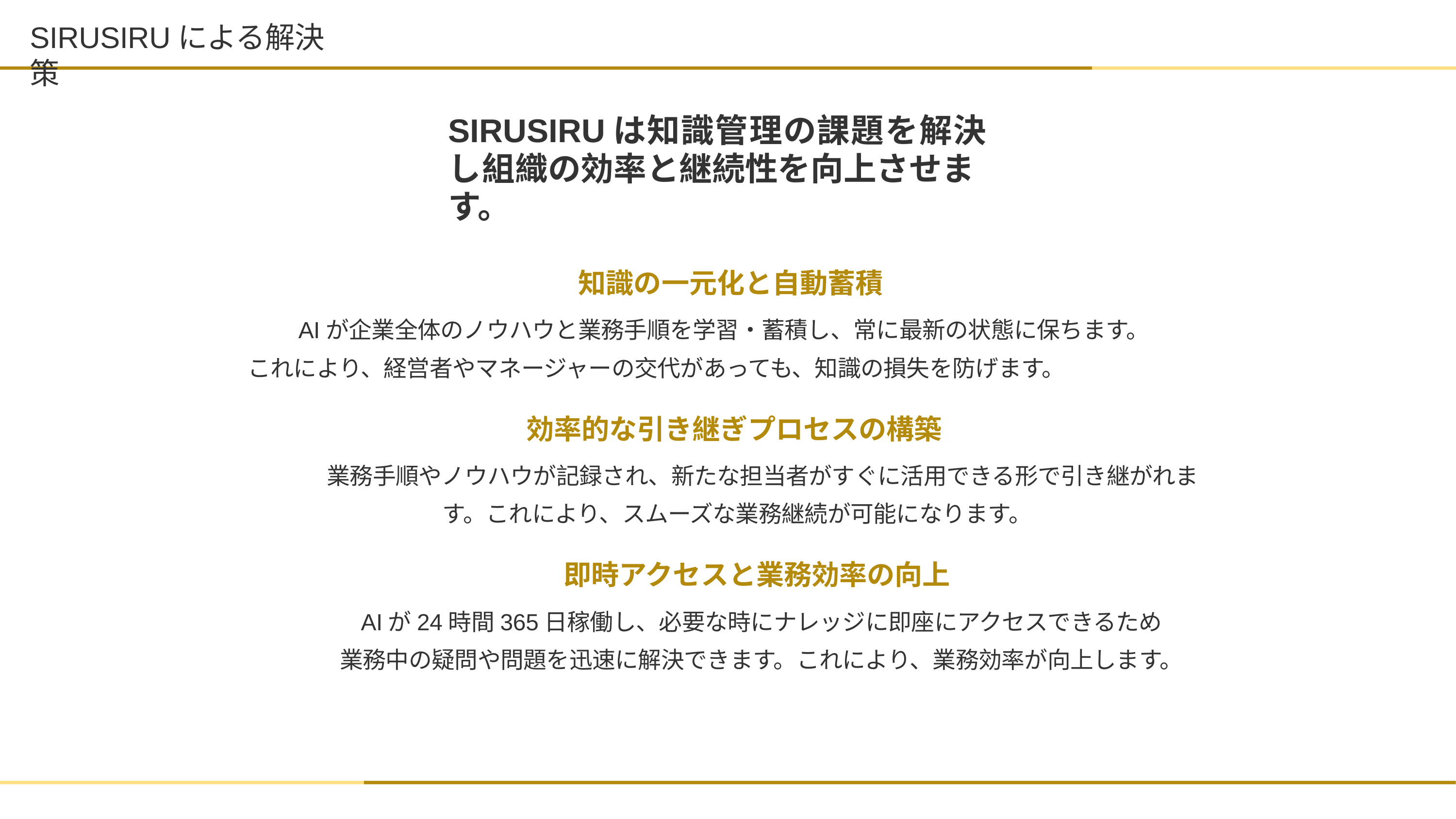

# SIRUSIRUによる解決策

SIRUSIRUは知識管理の課題を解決し組織の効率と継続性を向上させます。
知識の⼀元化と⾃動蓄積
AIが企業全体のノウハウと業務⼿順を学習・蓄積し、常に最新の状態に保ちます。これにより、経営者やマネージャーの交代があっても、知識の損失を防げます。

効率的な引き継ぎプロセスの構築
業務⼿順やノウハウが記録され、新たな担当者がすぐに活⽤できる形で引き継がれます。これにより、スムーズな業務継続が可能になります。

即時アクセスと業務効率の向上
AIが24時間365⽇稼働し、必要な時にナレッジに即座にアクセスできるため
業務中の疑問や問題を迅速に解決できます。これにより、業務効率が向上します。